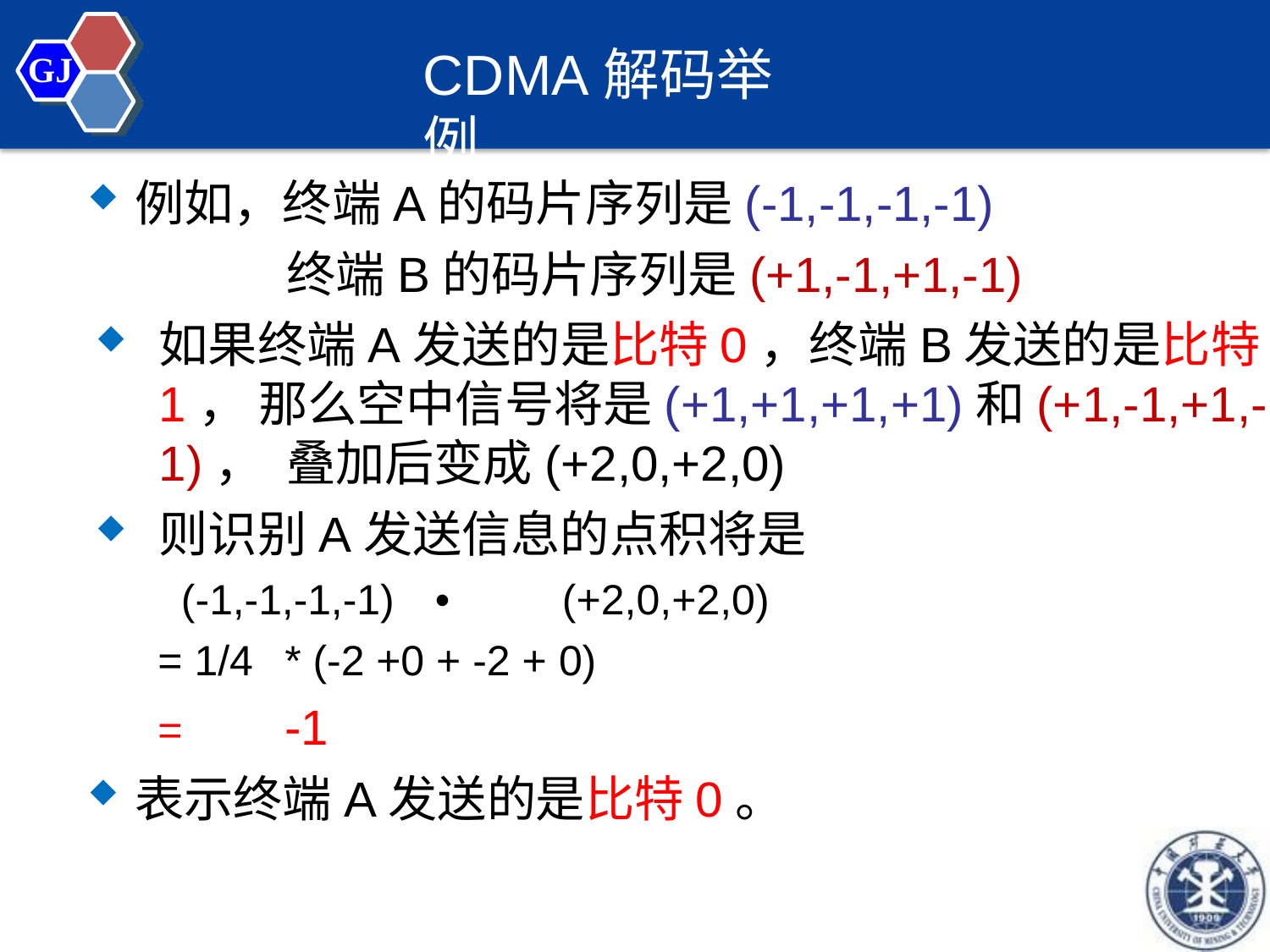

# CDMA解码举例
GJ
例如，终端A的码片序列是(-1,-1,-1,-1)
终端B的码片序列是(+1,-1,+1,-1)
如果终端A发送的是比特0，终端B发送的是比特1， 那么空中信号将是(+1,+1,+1,+1)和(+1,-1,+1,-1)，  叠加后变成(+2,0,+2,0)
则识别A发送信息的点积将是
(-1,-1,-1,-1)	•	(+2,0,+2,0)
= 1/4	* (-2 +0 + -2 + 0)
=	-1
表示终端A发送的是比特0。